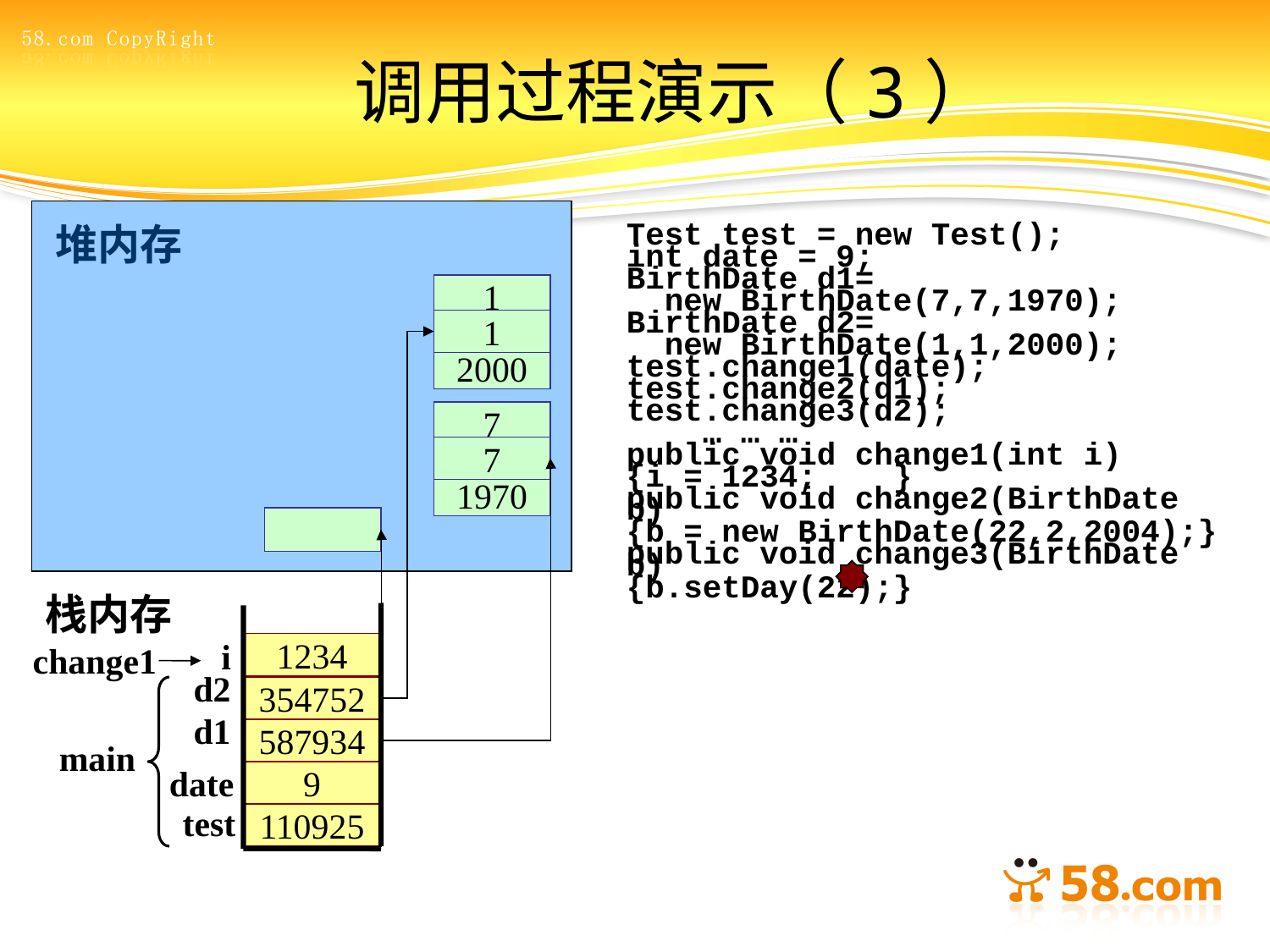

# 调用过程演示（3）

堆内存
Test test = new Test();
int date = 9;
BirthDate d1=
  new BirthDate(7,7,1970);
BirthDate d2=
  new BirthDate(1,1,2000);
test.change1(date);
test.change2(d1);
test.change3(d2);
    … … …
public void change1(int i)
{i = 1234;    }
public void change2(BirthDate b)
{b = new BirthDate(22,2,2004);}
public void change3(BirthDate b)
{b.setDay(22);}

1
1
2000
7
7
1970

栈内存

change1
1234
i

d2

354752
d1
587934
main
date
9
test
110925